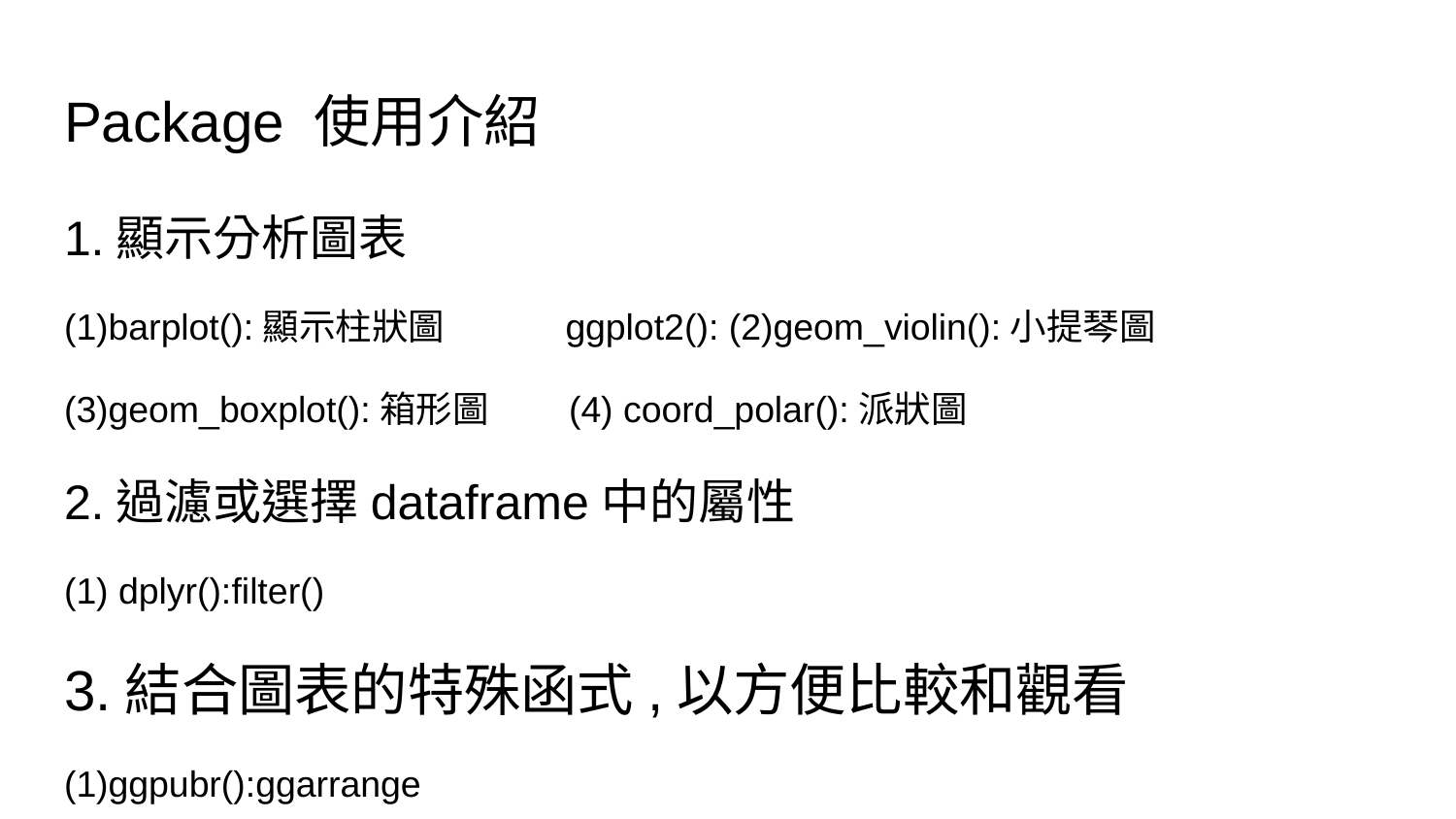

# Package 使用介紹
1.顯示分析圖表
(1)barplot():顯示柱狀圖           ggplot2(): (2)geom_violin():小提琴圖
(3)geom_boxplot():箱形圖       (4) coord_polar():派狀圖
2.過濾或選擇dataframe中的屬性
(1) dplyr():filter()
3.結合圖表的特殊函式,以方便比較和觀看
(1)ggpubr():ggarrange